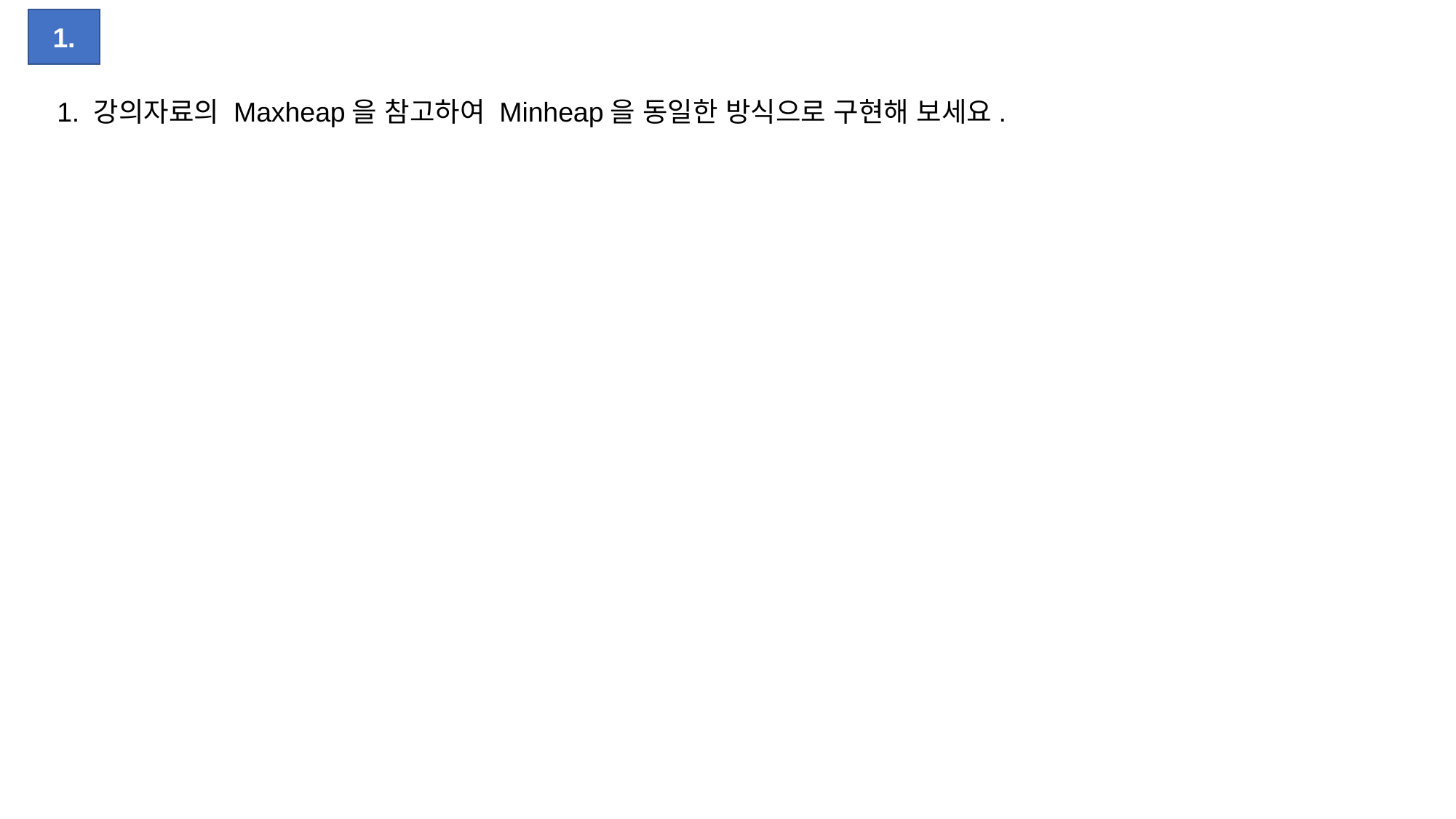

1.
1. 강의자료의 Maxheap을 참고하여 Minheap을 동일한 방식으로 구현해 보세요.